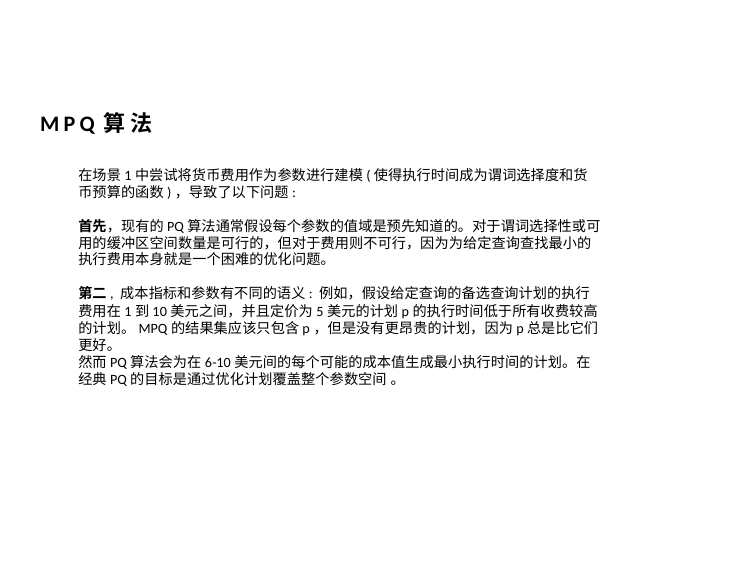

MPQ算法
在场景1中尝试将货币费用作为参数进行建模(使得执行时间成为谓词选择度和货币预算的函数)，导致了以下问题:

首先，现有的PQ算法通常假设每个参数的值域是预先知道的。对于谓词选择性或可用的缓冲区空间数量是可行的，但对于费用则不可行，因为为给定查询查找最小的执行费用本身就是一个困难的优化问题。

第二, 成本指标和参数有不同的语义: 例如，假设给定查询的备选查询计划的执行费用在1到10美元之间，并且定价为5美元的计划p的执行时间低于所有收费较高的计划。MPQ的结果集应该只包含p，但是没有更昂贵的计划，因为p总是比它们更好。
然而PQ算法会为在6-10美元间的每个可能的成本值生成最小执行时间的计划。在经典PQ的目标是通过优化计划覆盖整个参数空间 。